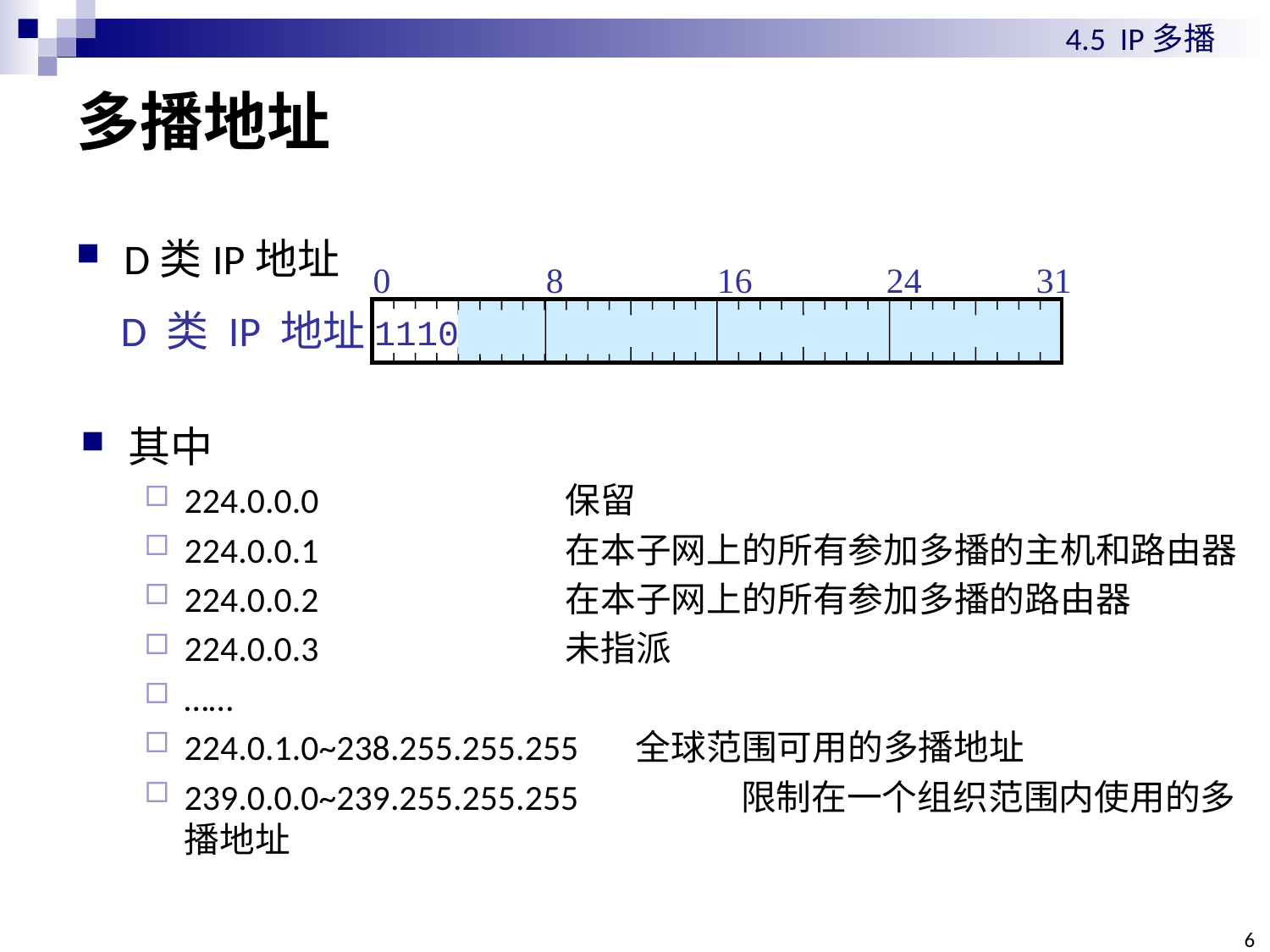

4.5  IP多播
# 多播地址
D类IP地址
0
8
16
24
31
D 类 IP 地址

1110

其中
224.0.0.0		保留
224.0.0.1		在本子网上的所有参加多播的主机和路由器
224.0.0.2		在本子网上的所有参加多播的路由器
224.0.0.3		未指派
……
224.0.1.0~238.255.255.255      全球范围可用的多播地址
239.0.0.0~239.255.255.255	     限制在一个组织范围内使用的多播地址
6